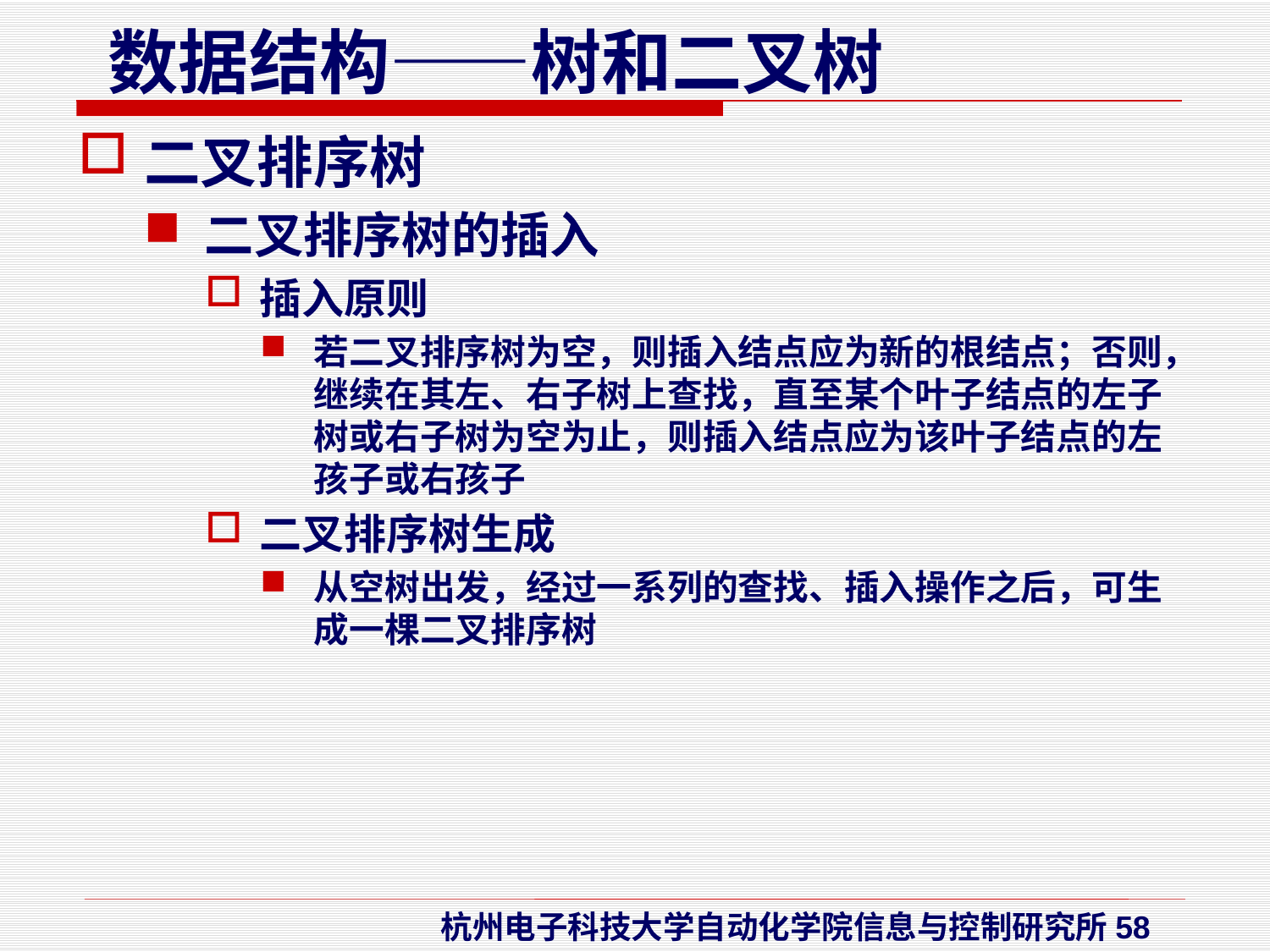

二叉排序树
二叉排序树的插入
插入原则
若二叉排序树为空，则插入结点应为新的根结点；否则，继续在其左、右子树上查找，直至某个叶子结点的左子树或右子树为空为止，则插入结点应为该叶子结点的左孩子或右孩子
二叉排序树生成
从空树出发，经过一系列的查找、插入操作之后，可生成一棵二叉排序树